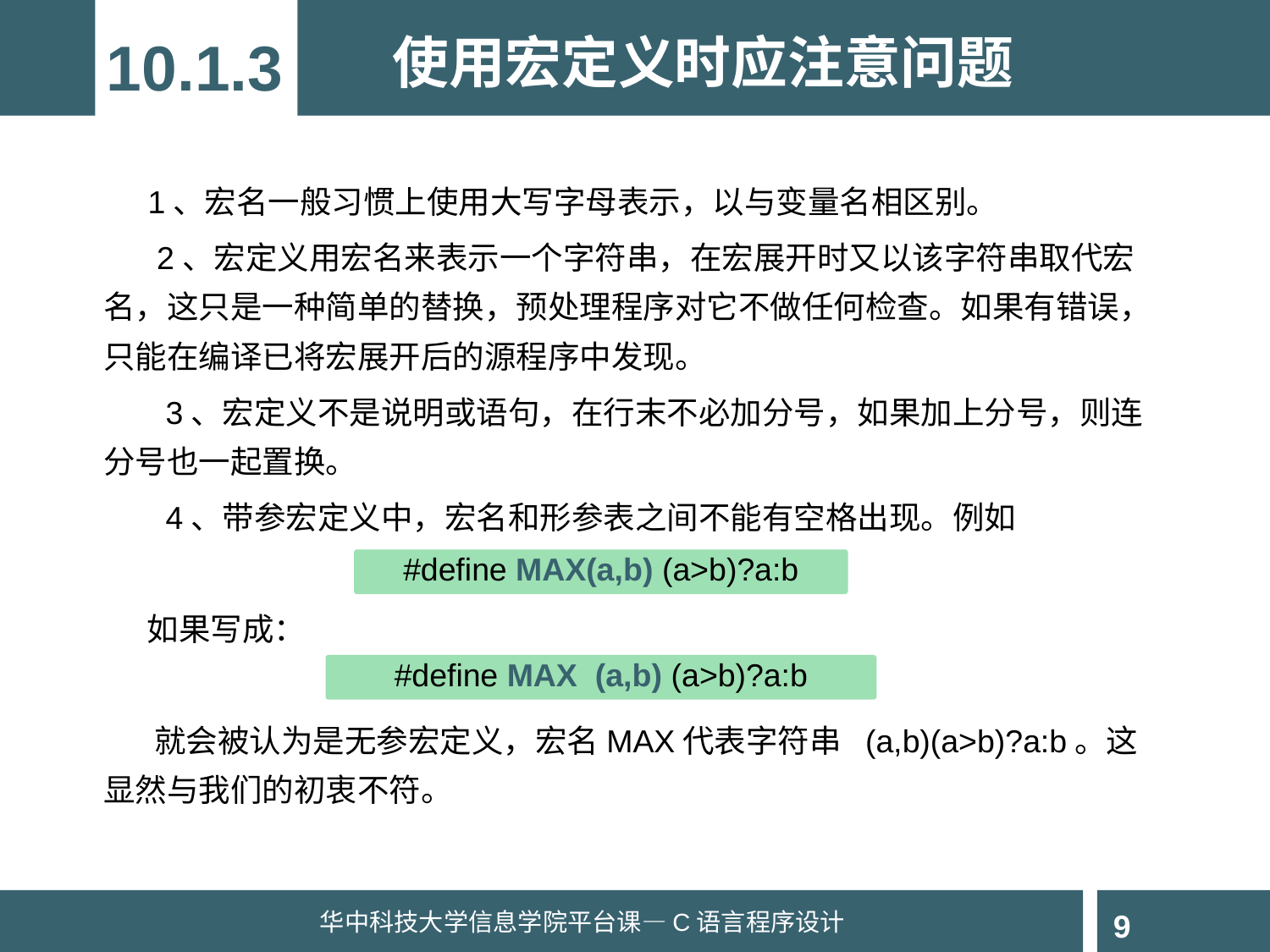

使用宏定义时应注意问题
10.1.3
     1、宏名一般习惯上使用大写字母表示，以与变量名相区别。
      2、宏定义用宏名来表示一个字符串，在宏展开时又以该字符串取代宏名，这只是一种简单的替换，预处理程序对它不做任何检查。如果有错误，只能在编译已将宏展开后的源程序中发现。
       3、宏定义不是说明或语句，在行末不必加分号，如果加上分号，则连分号也一起置换。
       4、带参宏定义中，宏名和形参表之间不能有空格出现。例如

     如果写成：

      就会被认为是无参宏定义，宏名MAX代表字符串	(a,b)(a>b)?a:b。这显然与我们的初衷不符。

#define MAX(a,b) (a>b)?a:b
#define MAX  (a,b) (a>b)?a:b